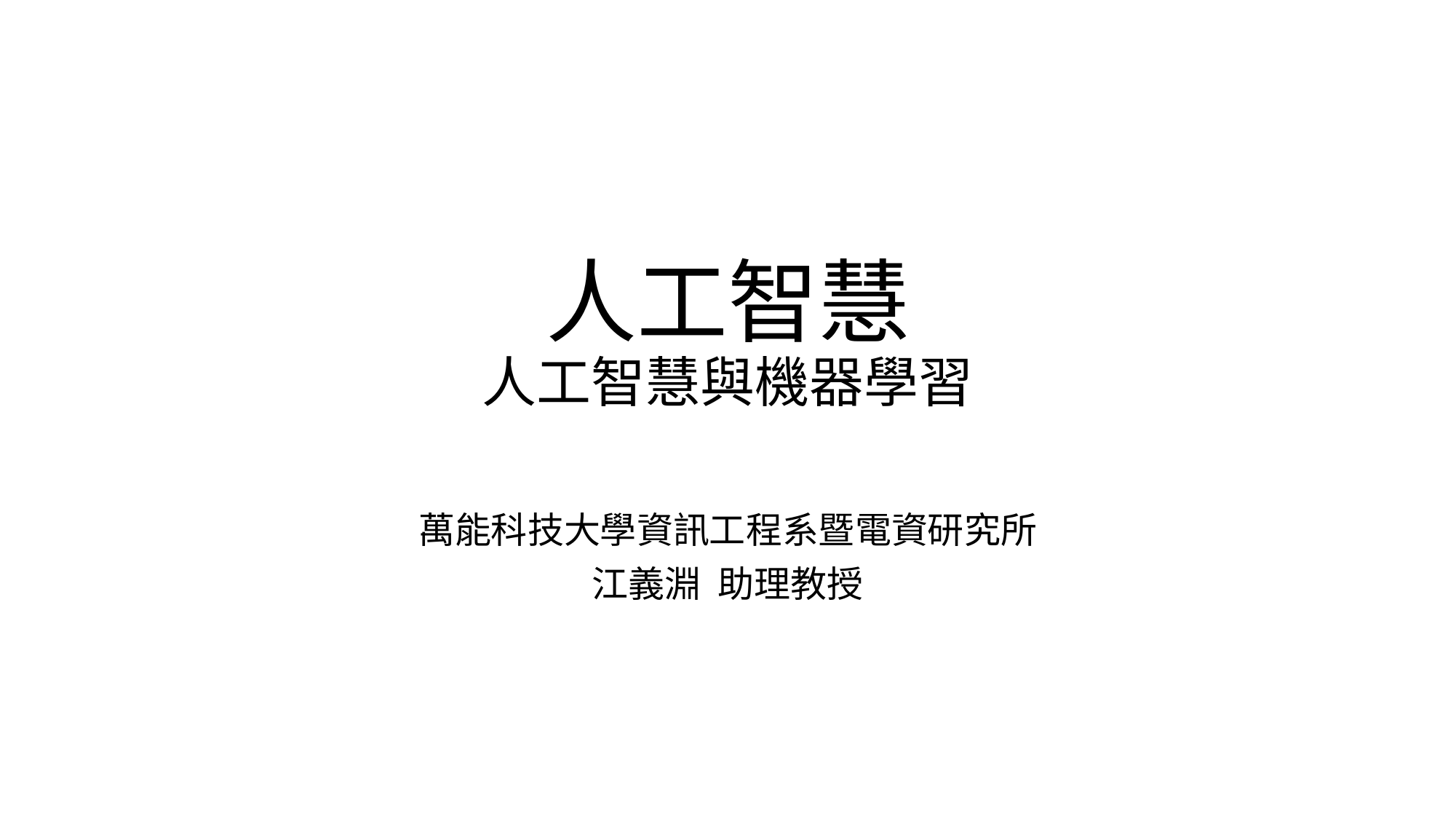

# 人工智慧 人工智慧與機器學習
萬能科技大學資訊工程系暨電資研究所
江義淵  助理教授